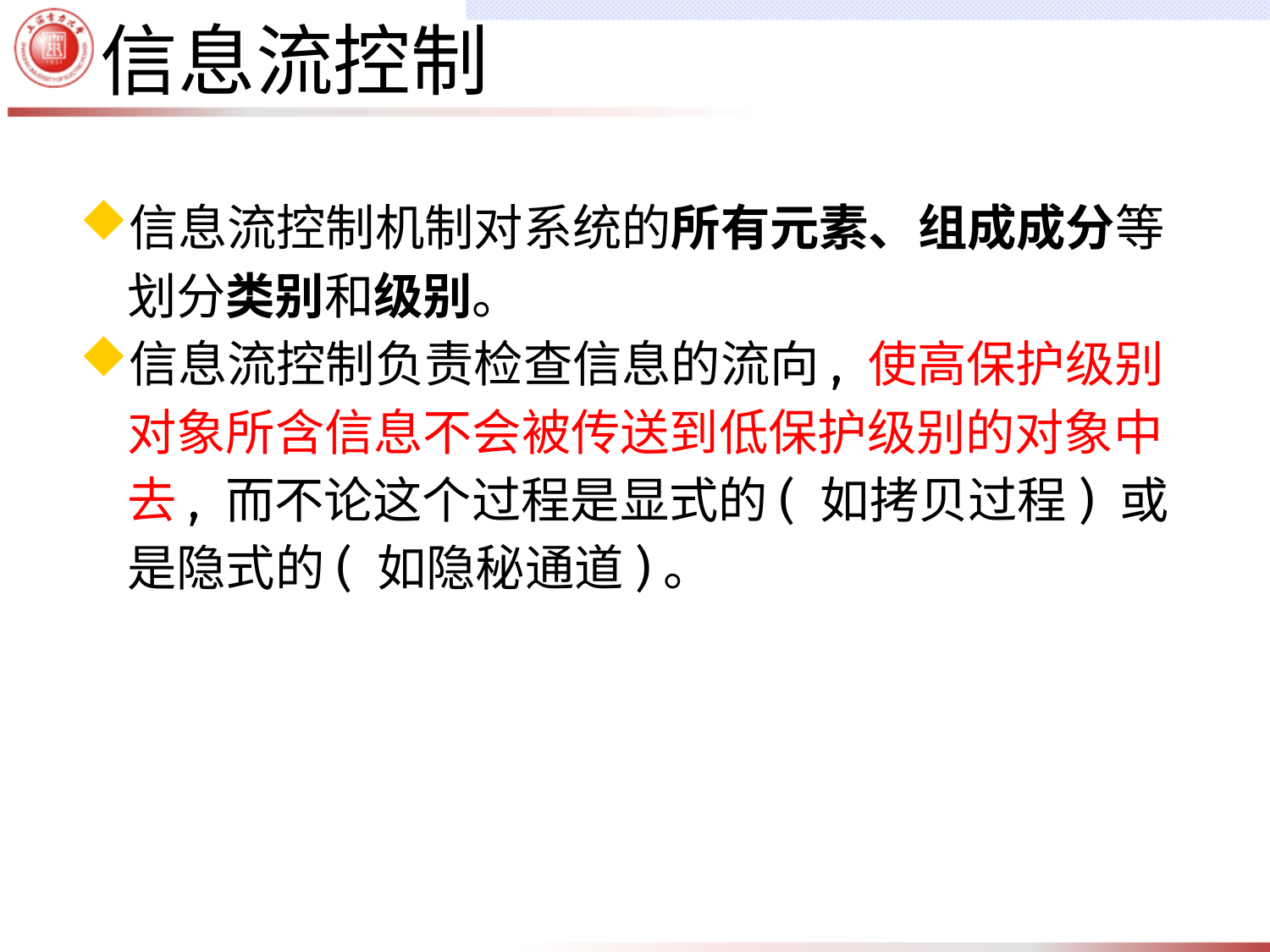

信息流控制
信息流控制机制对系统的所有元素、组成成分等划分类别和级别。
信息流控制负责检查信息的流向, 使高保护级别对象所含信息不会被传送到低保护级别的对象中去, 而不论这个过程是显式的( 如拷贝过程) 或是隐式的( 如隐秘通道)。